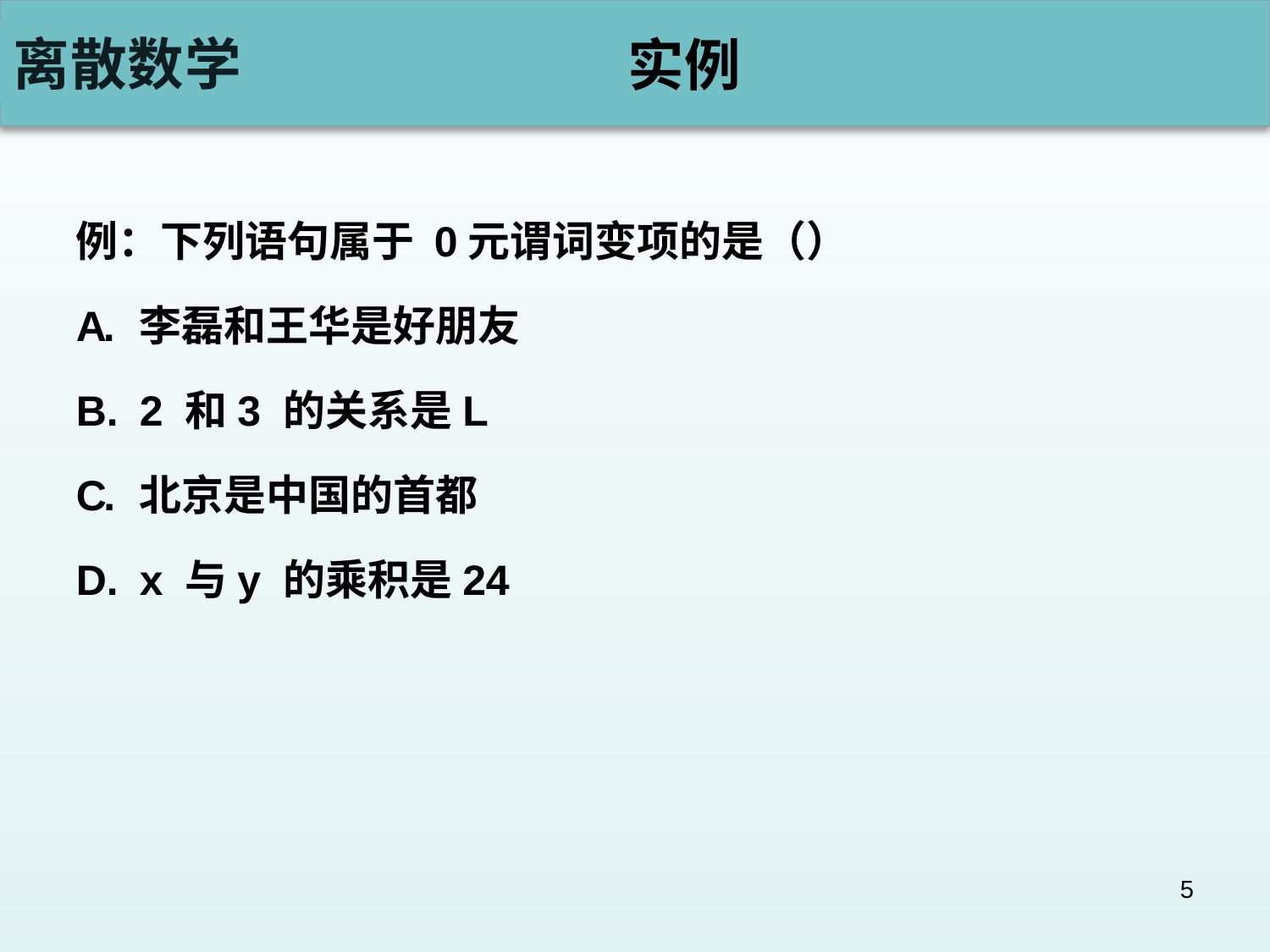

# 实例
例：下列语句属于 0元谓词变项的是（）
李磊和王华是好朋友
2 和3 的关系是L
北京是中国的首都
x 与y 的乘积是24
5